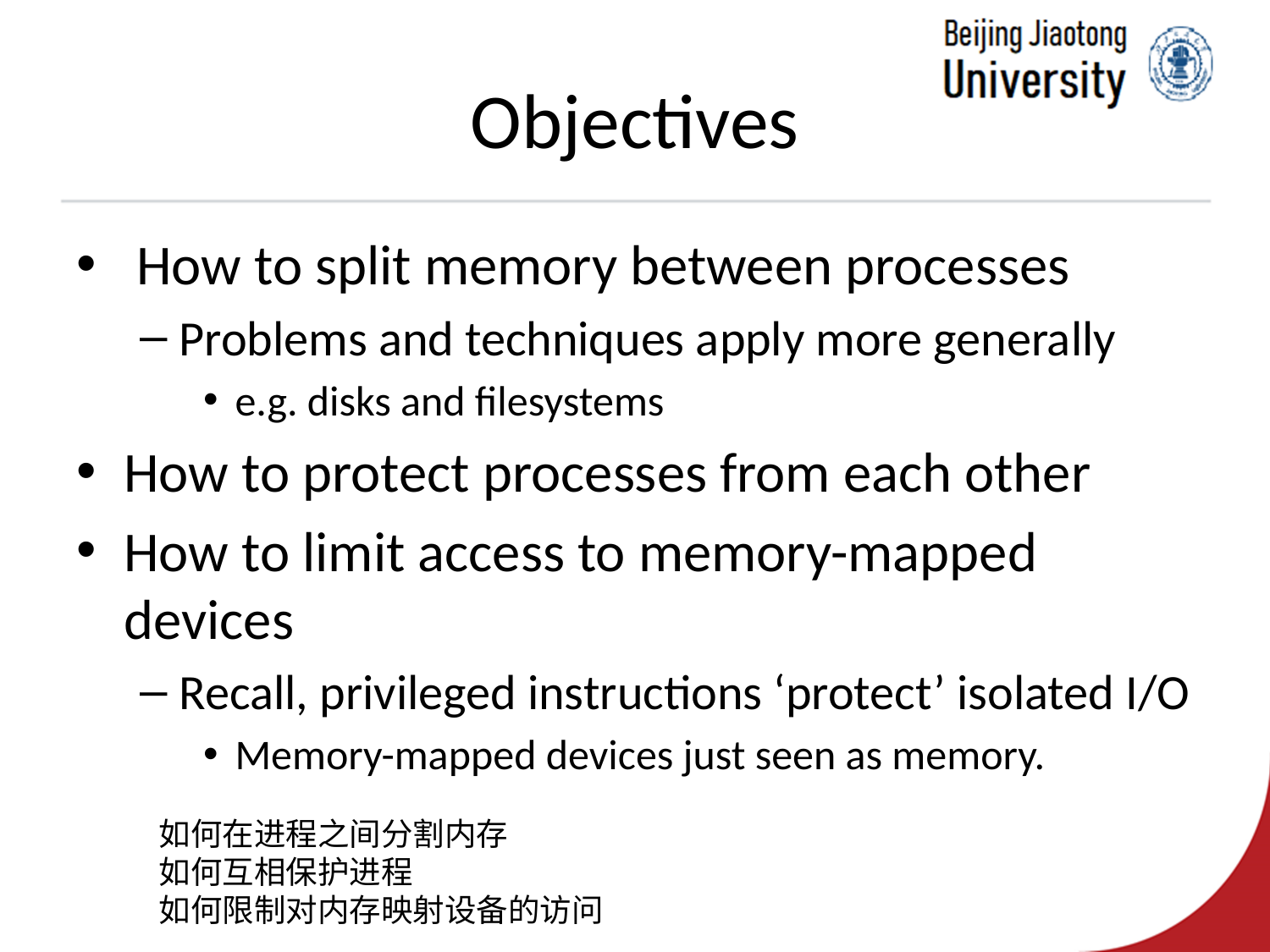

# Objectives
 How to split memory between processes
Problems and techniques apply more generally
e.g. disks and filesystems
How to protect processes from each other
How to limit access to memory-mapped devices
Recall, privileged instructions ‘protect’ isolated I/O
Memory-mapped devices just seen as memory.
如何在进程之间分割内存
如何互相保护进程
如何限制对内存映射设备的访问